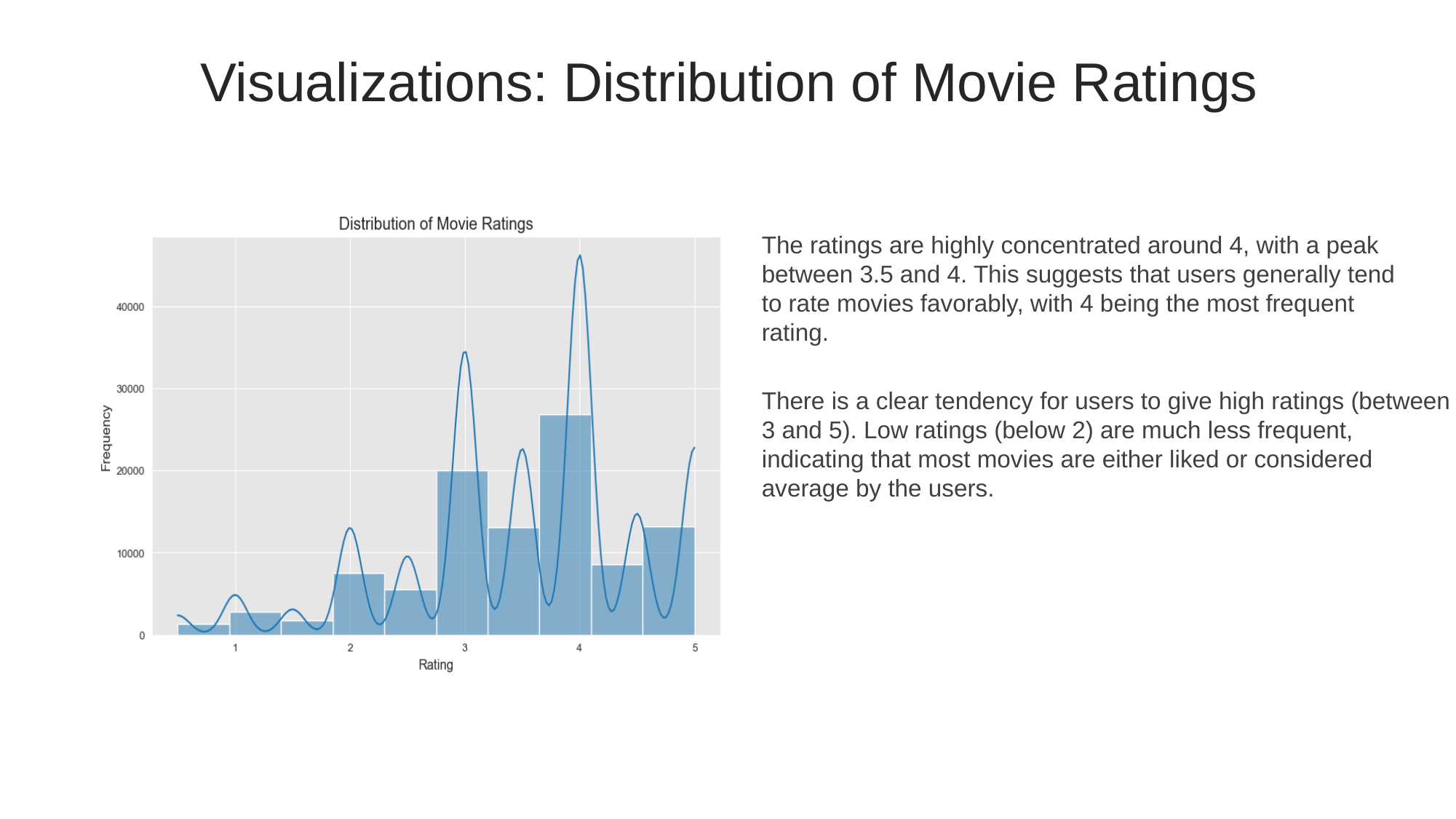

Visualizations: Distribution of Movie Ratings

### Chart

| Category | Series 1 | Series 2 | Series 3 | Series 4 | 열1 |
|---|---|---|---|---|---|
| Text | 5.0 | 30.0 | 30.0 | 10.0 | 5.0 |
| Text | 10.0 | 35.0 | 25.0 | 15.0 | 10.0 |
| Text | 20.0 | 50.0 | 35.0 | 25.0 | 20.0 |
| Text | 25.0 | 60.0 | 40.0 | 30.0 | 25.0 |
| Text | 20.0 | 70.0 | 50.0 | 35.0 | 20.0 |
The ratings are highly concentrated around 4, with a peak between 3.5 and 4. This suggests that users generally tend to rate movies favorably, with 4 being the most frequent rating.
There is a clear tendency for users to give high ratings (between 3 and 5). Low ratings (below 2) are much less frequent, indicating that most movies are either liked or considered average by the users.